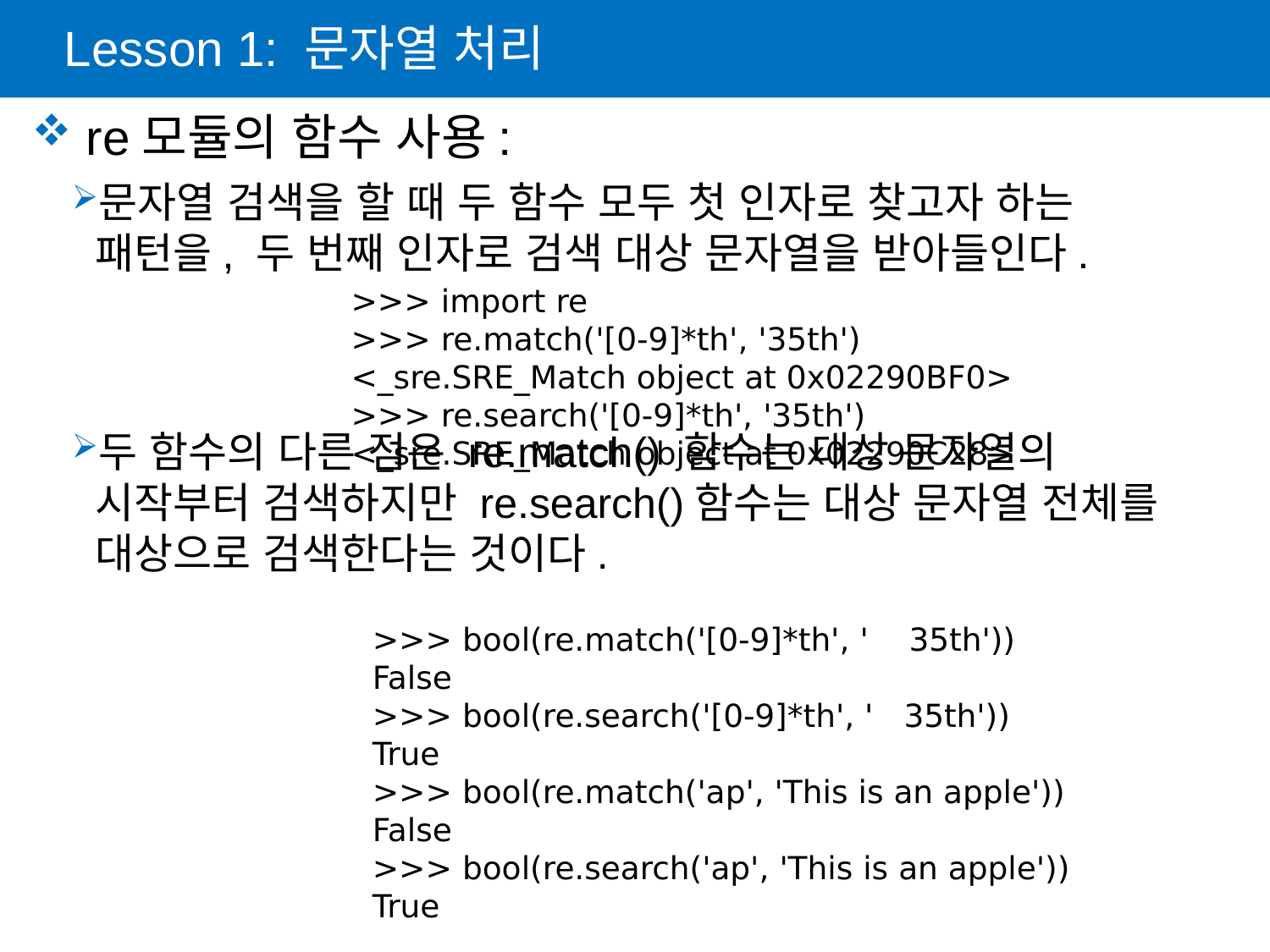

# Lesson 1: 문자열 처리
 re모듈의 함수 사용:
문자열 검색을 할 때 두 함수 모두 첫 인자로 찾고자 하는 패턴을, 두 번째 인자로 검색 대상 문자열을 받아들인다.

두 함수의 다른 점은 re.match() 함수는 대상 문자열의 시작부터 검색하지만 re.search()함수는 대상 문자열 전체를 대상으로 검색한다는 것이다.

>>> import re
>>> re.match('[0-9]*th', '35th')
<_sre.SRE_Match object at 0x02290BF0>
>>> re.search('[0-9]*th', '35th')
<_sre.SRE_Match object at 0x02290C28>
>>> bool(re.match('[0-9]*th', '    35th'))
False
>>> bool(re.search('[0-9]*th', '   35th'))
True
>>> bool(re.match('ap', 'This is an apple'))
False
>>> bool(re.search('ap', 'This is an apple'))
True